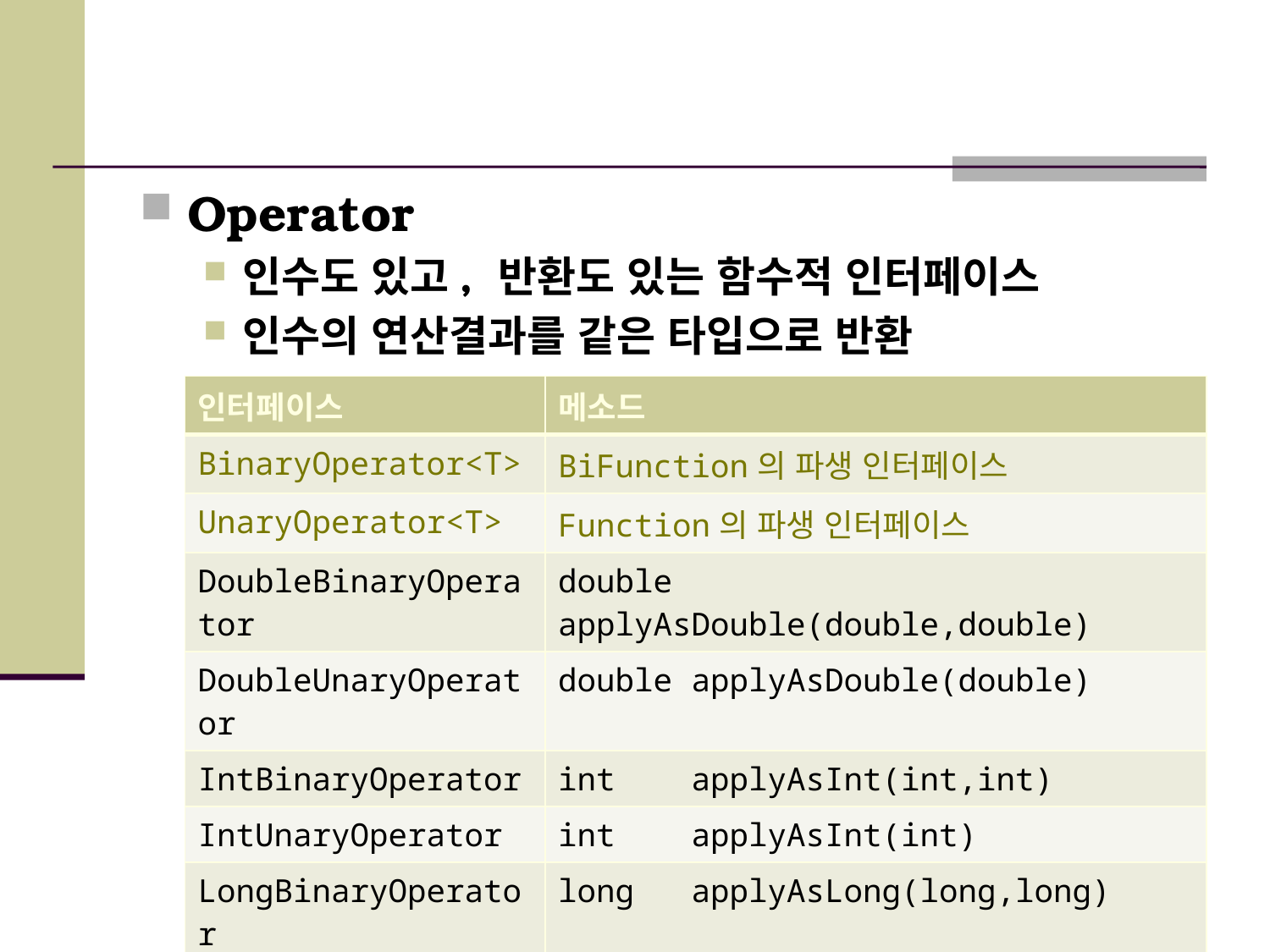

#
Operator
인수도 있고, 반환도 있는 함수적 인터페이스
인수의 연산결과를 같은 타입으로 반환
| 인터페이스 | 메소드 |
| --- | --- |
| BinaryOperator<T> | BiFunction의 파생 인터페이스 |
| UnaryOperator<T> | Function의 파생 인터페이스 |
| DoubleBinaryOperator | double applyAsDouble(double,double) |
| DoubleUnaryOperator | double applyAsDouble(double) |
| IntBinaryOperator | int applyAsInt(int,int) |
| IntUnaryOperator | int applyAsInt(int) |
| LongBinaryOperator | long applyAsLong(long,long) |
| LongUnaryOperator | long applyAsLong(long) |
17